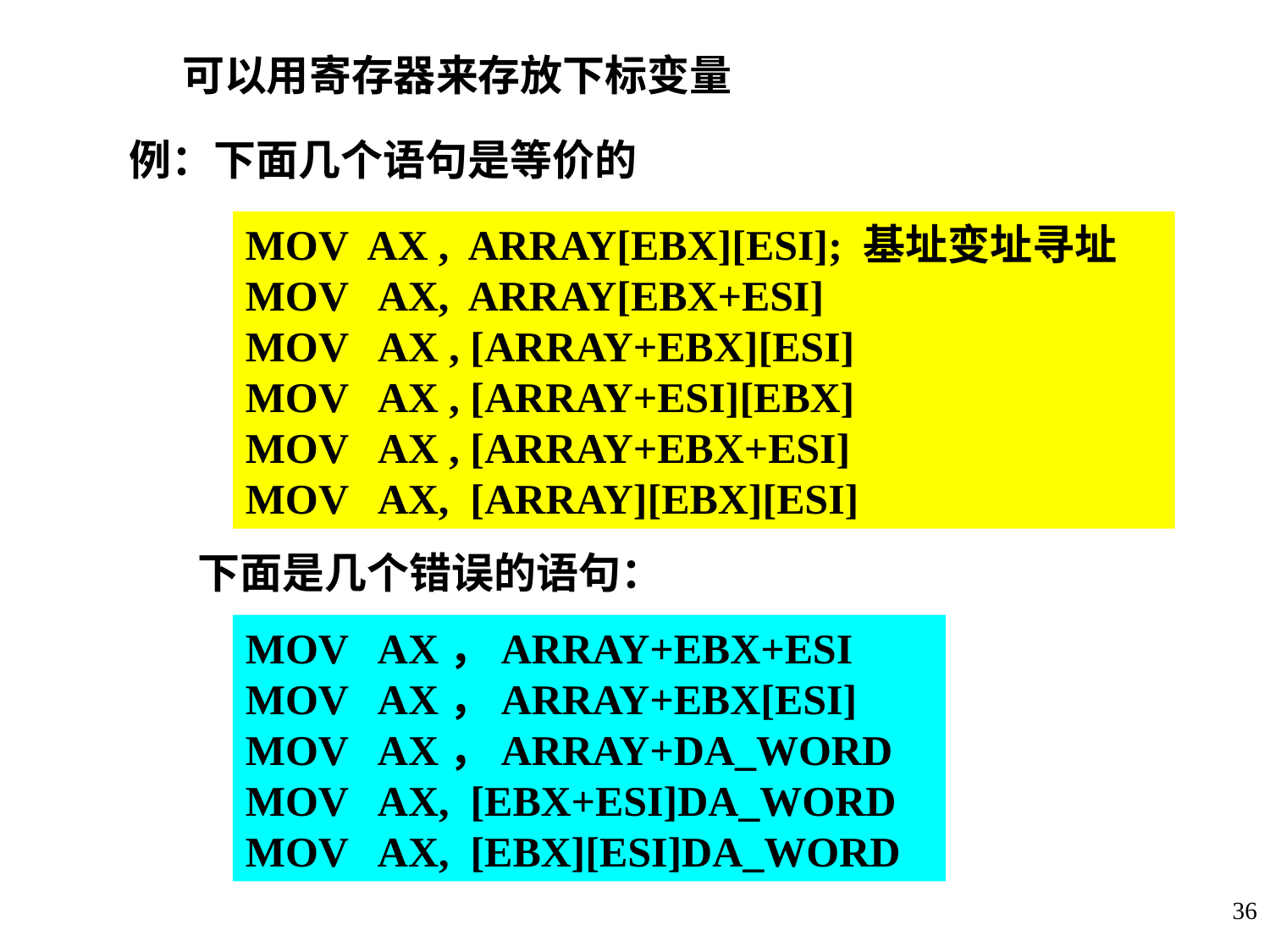

可以用寄存器来存放下标变量
例：下面几个语句是等价的
MOV  AX ,  ARRAY[EBX][ESI]; 基址变址寻址
MOV   AX,  ARRAY[EBX+ESI]
MOV   AX , [ARRAY+EBX][ESI]
MOV   AX , [ARRAY+ESI][EBX]
MOV   AX , [ARRAY+EBX+ESI]
MOV   AX,  [ARRAY][EBX][ESI]
下面是几个错误的语句：
MOV   AX，ARRAY+EBX+ESI
MOV   AX，ARRAY+EBX[ESI]
MOV   AX，ARRAY+DA_WORD
MOV   AX,  [EBX+ESI]DA_WORD
MOV   AX,  [EBX][ESI]DA_WORD
36